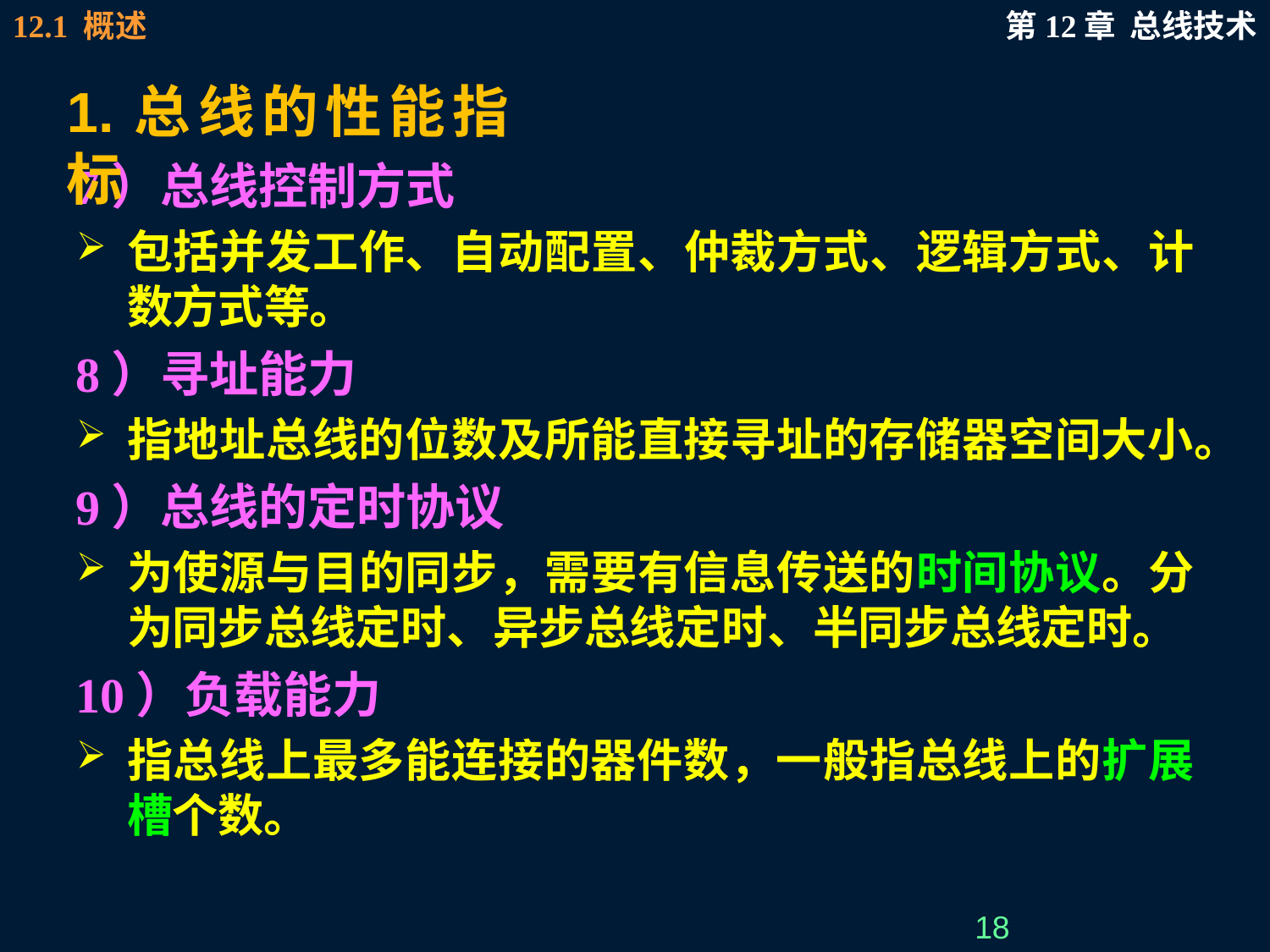

1.总线的性能指标
7）总线控制方式
包括并发工作、自动配置、仲裁方式、逻辑方式、计数方式等。
8）寻址能力
指地址总线的位数及所能直接寻址的存储器空间大小。
9）总线的定时协议
为使源与目的同步，需要有信息传送的时间协议。分为同步总线定时、异步总线定时、半同步总线定时。
10）负载能力
指总线上最多能连接的器件数，一般指总线上的扩展槽个数。